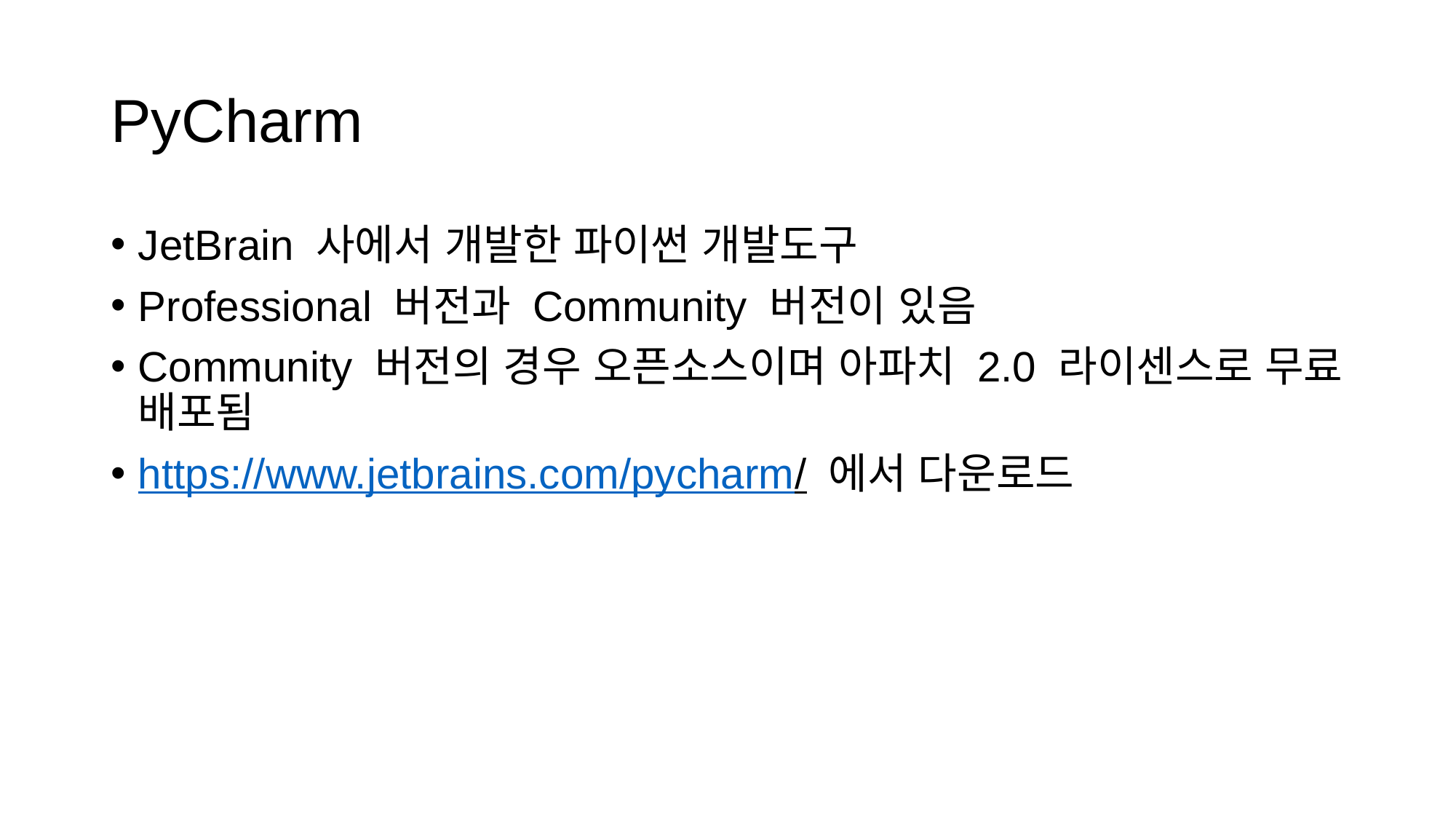

# PyCharm
JetBrain 사에서 개발한 파이썬 개발도구
Professional 버전과 Community 버전이 있음
Community 버전의 경우 오픈소스이며 아파치 2.0 라이센스로 무료 배포됨
https://www.jetbrains.com/pycharm/ 에서 다운로드